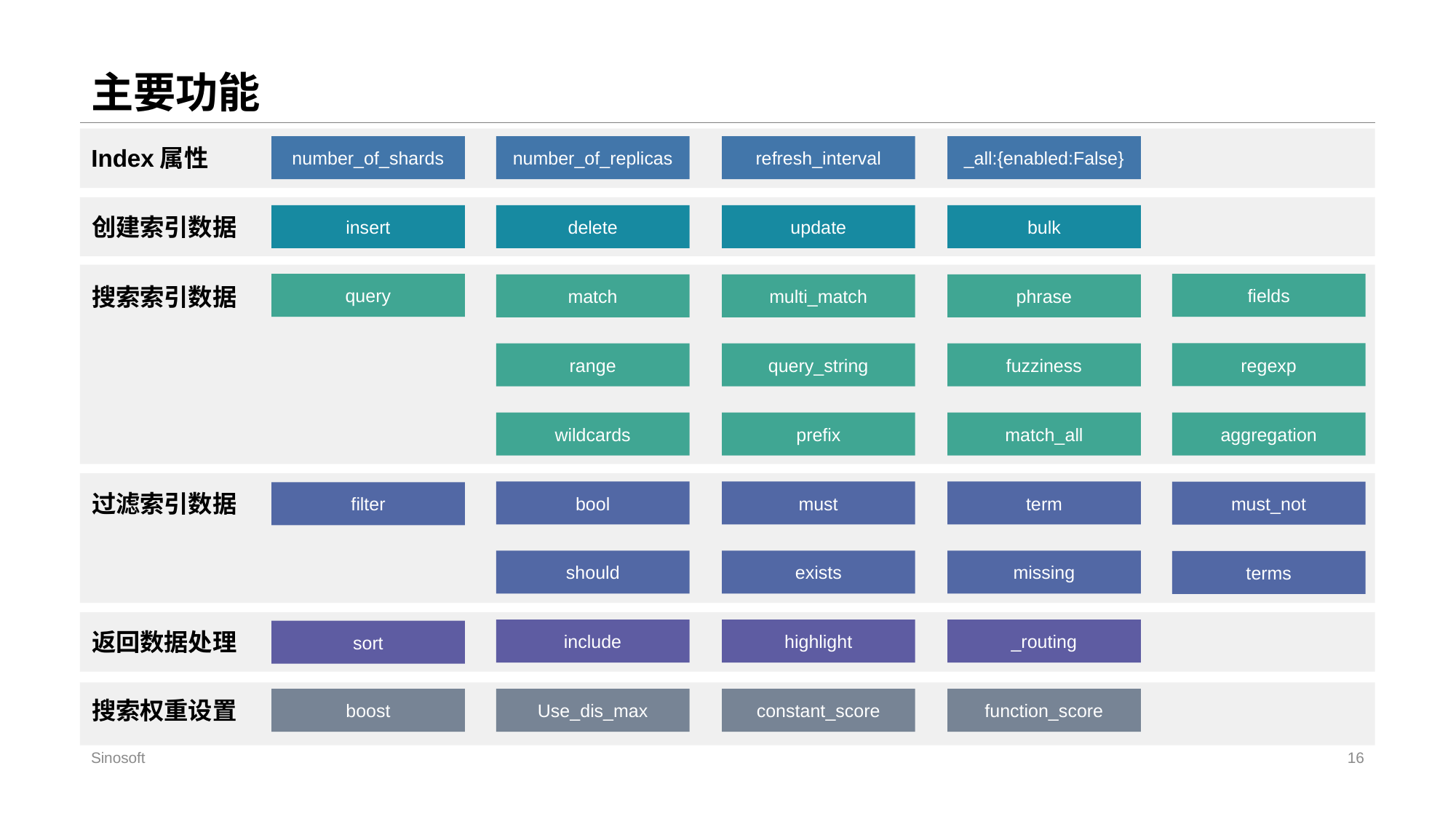

# 主要功能

number_of_shards
number_of_replicas
refresh_interval
_all:{enabled:False}
Index属性

delete
update
bulk
insert
创建索引数据

query
fields
match
multi_match
phrase
搜索索引数据
regexp
range
query_string
fuzziness
wildcards
prefix
match_all
aggregation

bool
must
term
must_not
filter
过滤索引数据
should
exists
missing
terms

include
highlight
_routing
sort
返回数据处理

boost
Use_dis_max
constant_score
function_score
搜索权重设置
Sinosoft
16